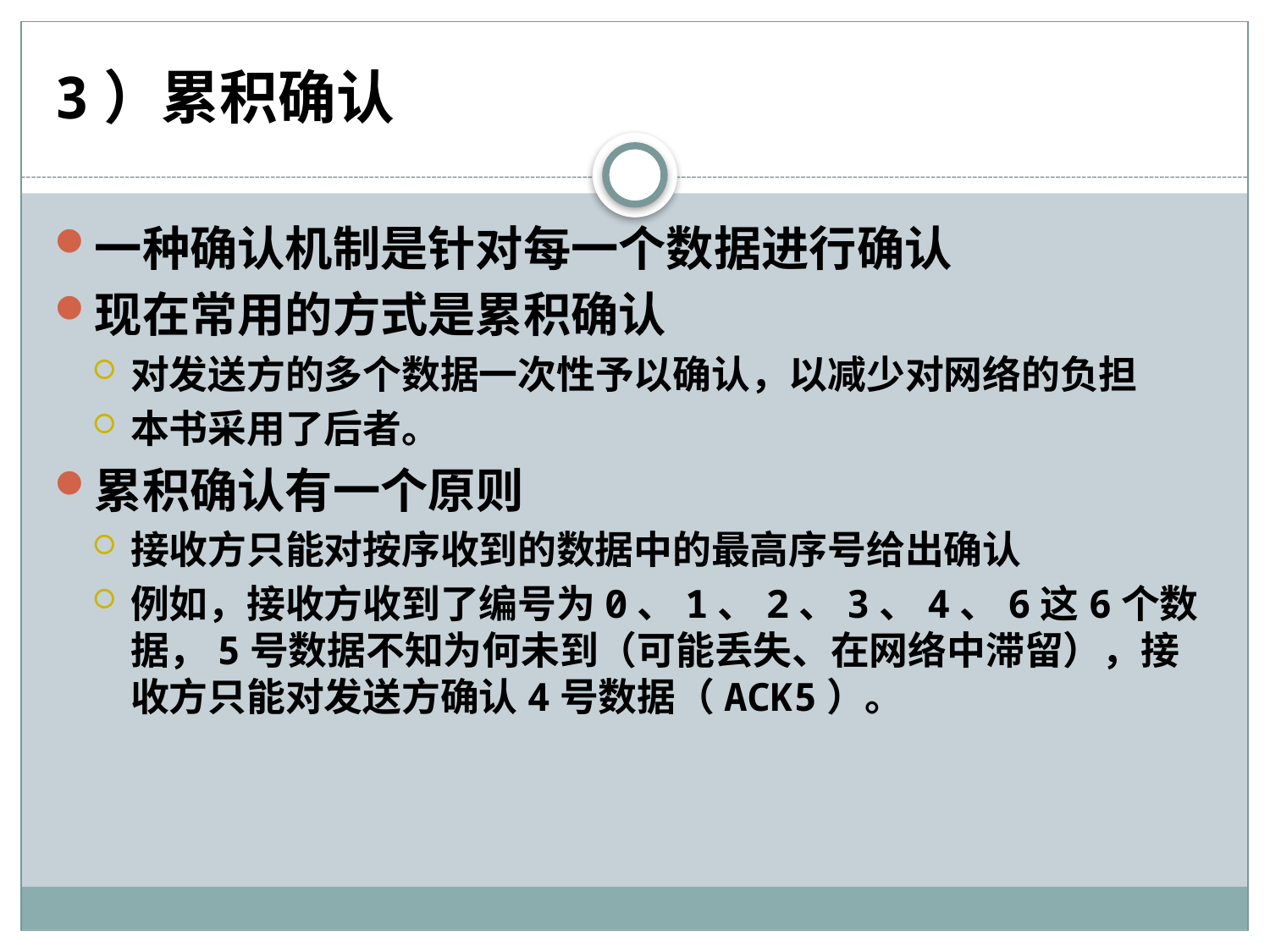

# 3）累积确认
一种确认机制是针对每一个数据进行确认
现在常用的方式是累积确认
对发送方的多个数据一次性予以确认，以减少对网络的负担
本书采用了后者。
累积确认有一个原则
接收方只能对按序收到的数据中的最高序号给出确认
例如，接收方收到了编号为0、1、2、3、4、6这6个数据，5号数据不知为何未到（可能丢失、在网络中滞留），接收方只能对发送方确认4号数据（ACK5）。